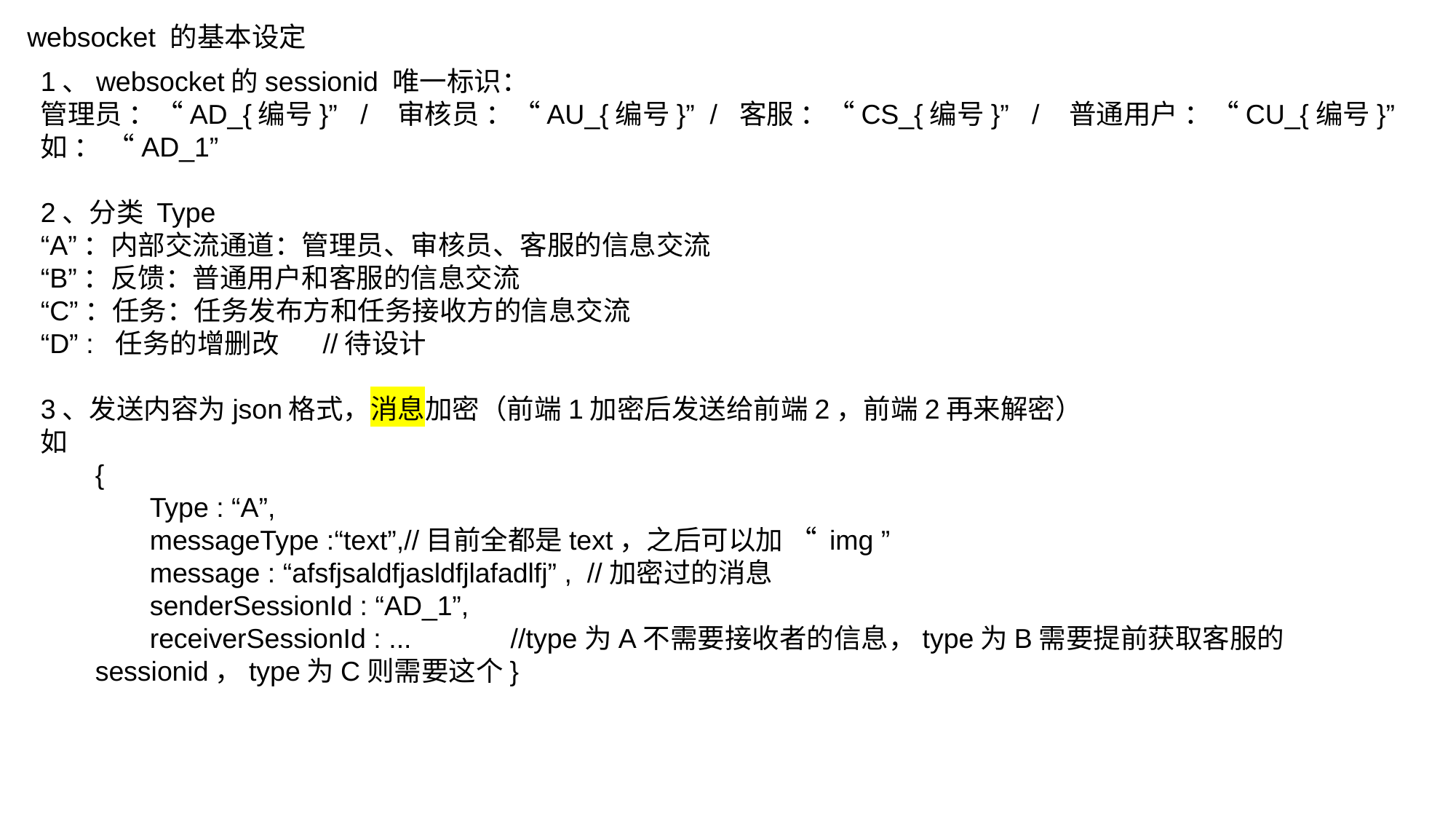

websocket 的基本设定
1、websocket的sessionid 唯一标识：
管理员 ：“AD_{编号}”   /   审核员 ：“AU_{编号}”  /  客服 ：“CS_{编号}”   /   普通用户 ：“CU_{编号}”
如 ： “AD_1”

2、分类 Type
“A”：内部交流通道：管理员、审核员、客服的信息交流
“B”：反馈：普通用户和客服的信息交流
“C”：任务：任务发布方和任务接收方的信息交流
“D” :  任务的增删改      //待设计

3、发送内容为json格式，消息加密（前端1加密后发送给前端2，前端2再来解密）
如
{
Type : “A”,
messageType :“text”,//目前全都是text，之后可以加 “ img ”
message : “afsfjsaldfjasldfjlafadlfj” ,  //加密过的消息
senderSessionId : “AD_1”,
receiverSessionId : ...             //type为A不需要接收者的信息，type为B需要提前获取客服的sessionid，type为C则需要这个}